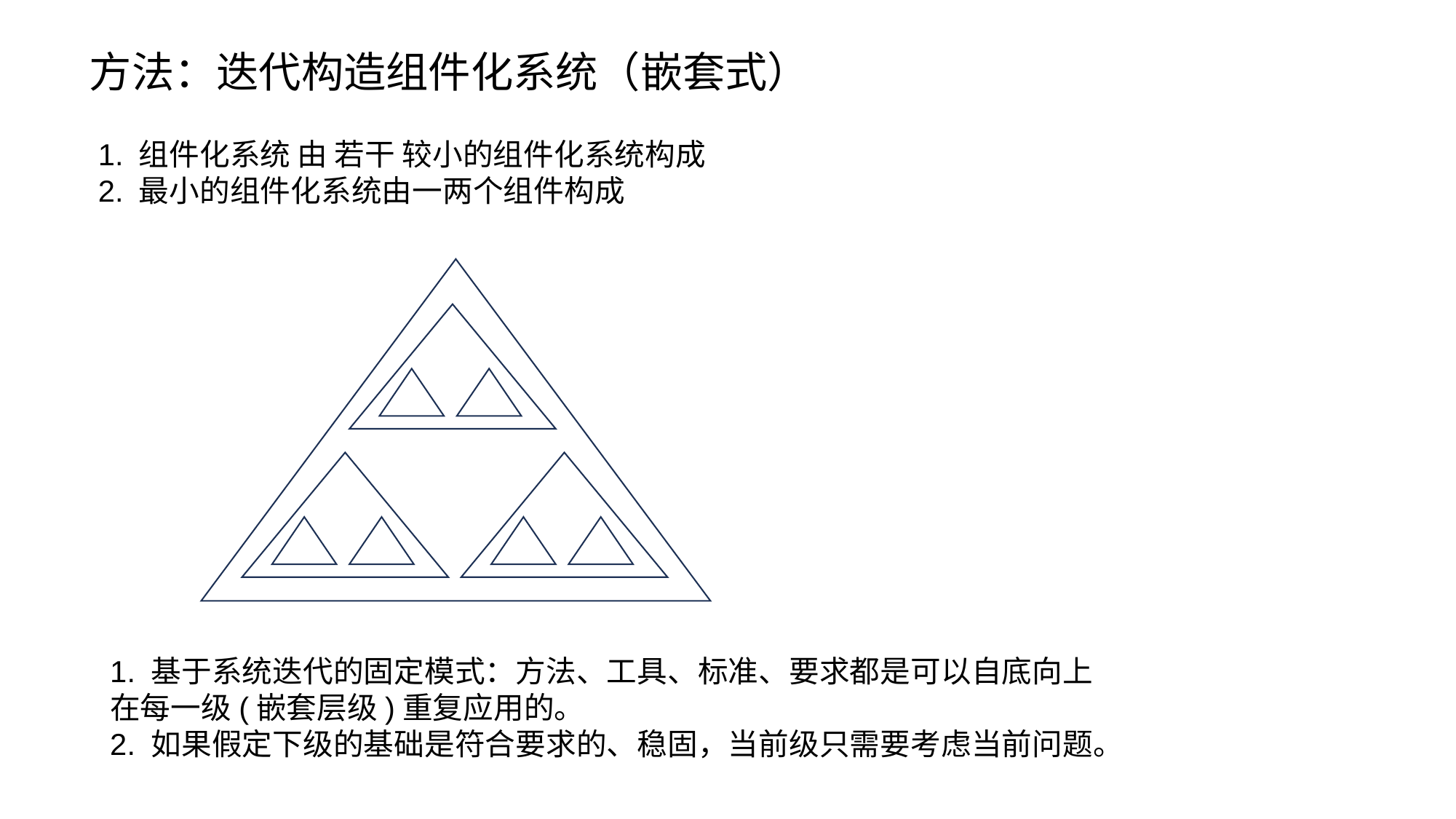

方法：迭代构造组件化系统（嵌套式）
1. 组件化系统 由 若干 较小的组件化系统构成
2. 最小的组件化系统由一两个组件构成

1. 基于系统迭代的固定模式：方法、工具、标准、要求都是可以自底向上
在每一级(嵌套层级)重复应用的。
2. 如果假定下级的基础是符合要求的、稳固，当前级只需要考虑当前问题。